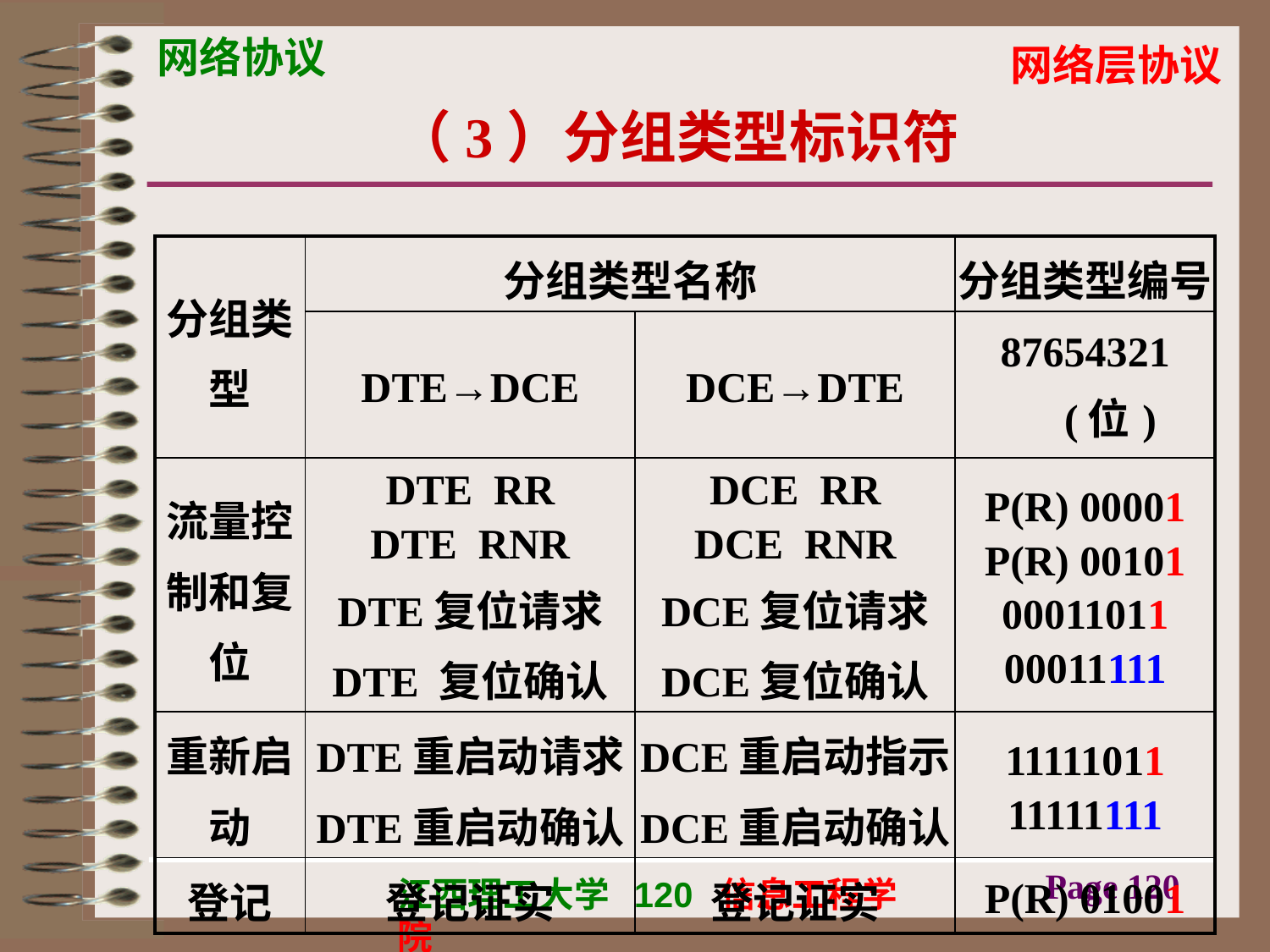

# （3）分组类型标识符
| 分组类型 | 分组类型名称 |  | 分组类型编号 |
| --- | --- | --- | --- |
|  | DTE→DCE | DCE→DTE | 87654321(位) |
| 流量控制和复位 | DTE RR DTE RNR DTE复位请求 DTE 复位确认 | DCE RR DCE RNR DCE复位请求 DCE复位确认 | P(R) 00001 P(R) 00101 00011011 00011111 |
| 重新启动 | DTE重启动请求 DTE重启动确认 | DCE重启动指示 DCE重启动确认 | 11111011 11111111 |
| 登记 | 登记证实 | 登记证实 | P(R) 01001 |
Page 120